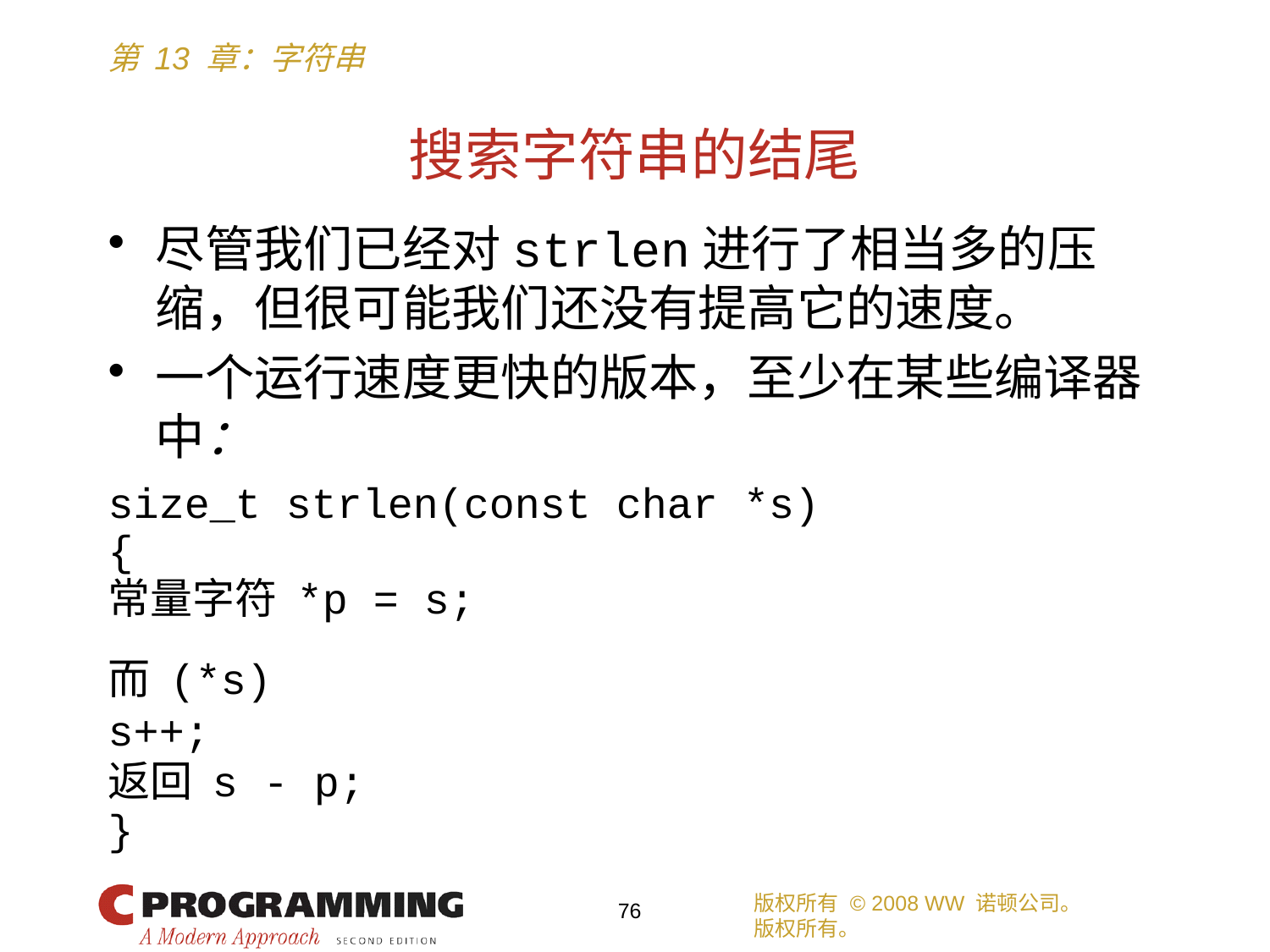

# 搜索字符串的结尾
尽管我们已经对strlen进行了相当多的压缩，但很可能我们还没有提高它的速度。
一个运行速度更快的版本，至少在某些编译器中：
size_t strlen(const char *s)
{
常量字符 *p = s;

而 (*s)
s++;
返回 s - p;
}
版权所有 © 2008 WW 诺顿公司。
版权所有。
76